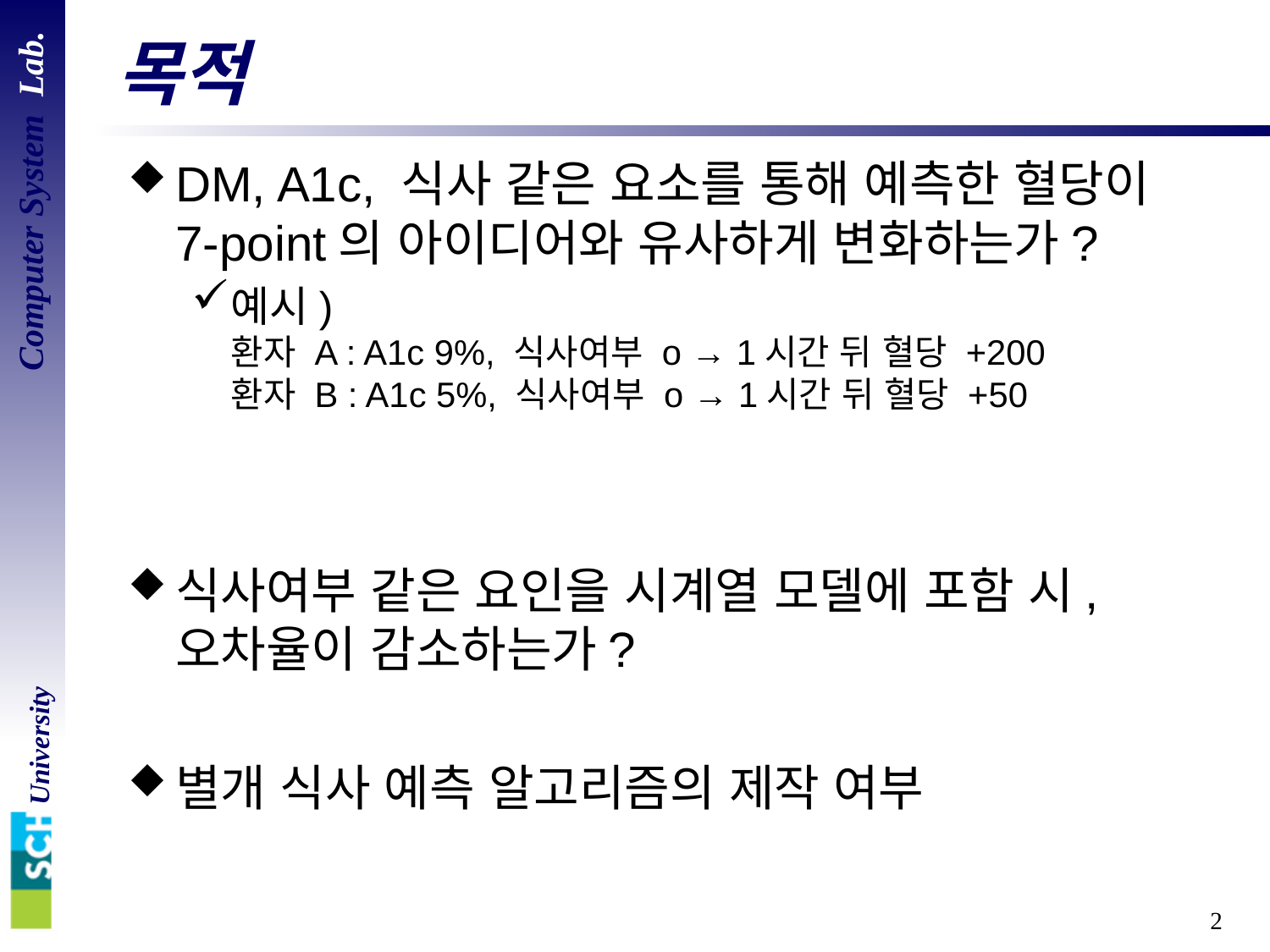

# 목적

DM, A1c, 식사 같은 요소를 통해 예측한 혈당이 7-point의 아이디어와 유사하게 변화하는가?
예시)
환자 A : A1c 9%, 식사여부 o → 1시간 뒤 혈당 +200
환자 B : A1c 5%, 식사여부 o → 1시간 뒤 혈당 +50

식사여부 같은 요인을 시계열 모델에 포함 시, 오차율이 감소하는가?

별개 식사 예측 알고리즘의 제작 여부